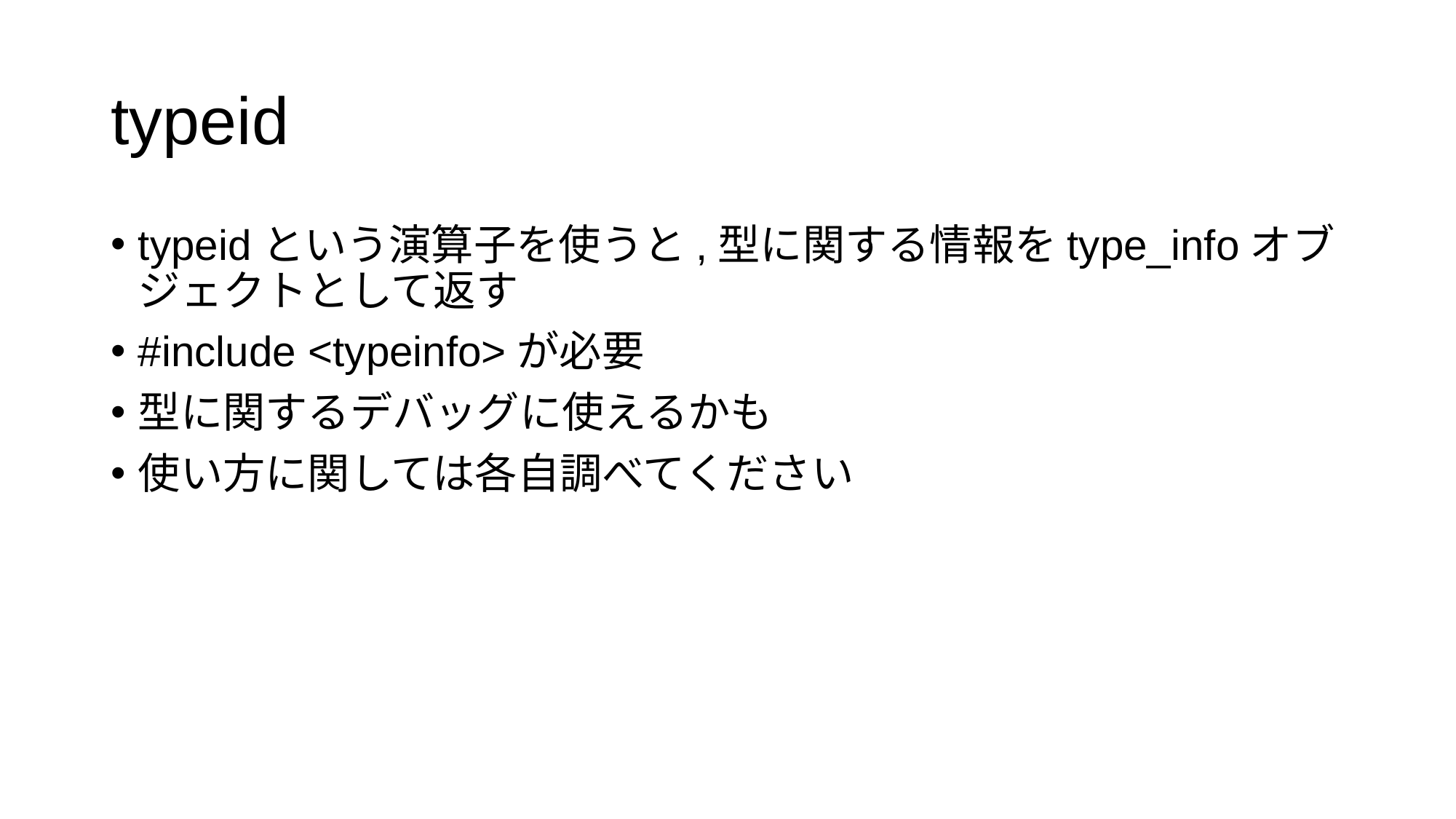

# typeid
typeidという演算子を使うと,型に関する情報をtype_infoオブジェクトとして返す
#include <typeinfo>が必要
型に関するデバッグに使えるかも
使い方に関しては各自調べてください